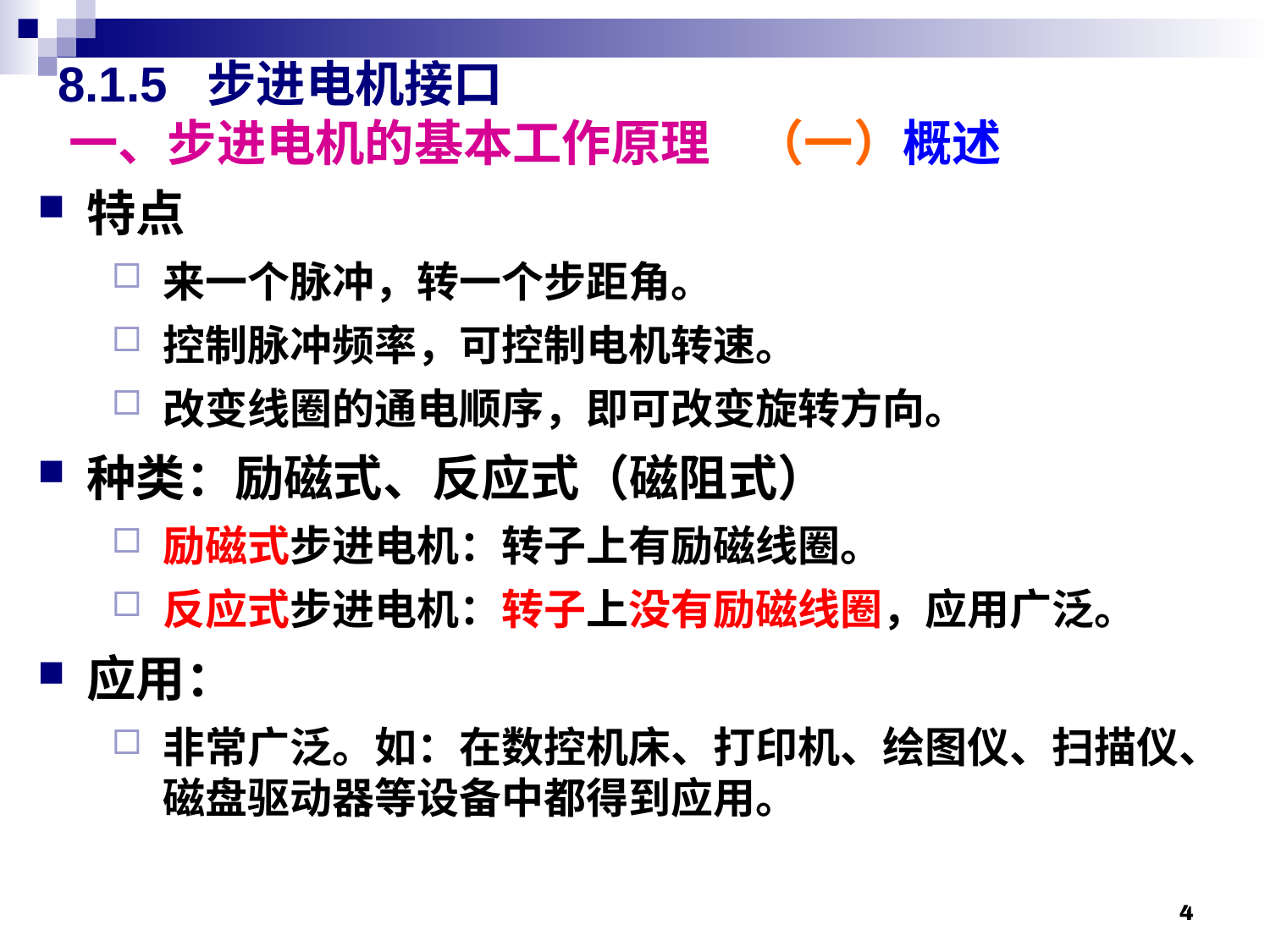

# 8.1.5  步进电机接口 一、步进电机的基本工作原理    （一）概述
特点
来一个脉冲，转一个步距角。
控制脉冲频率，可控制电机转速。
改变线圈的通电顺序，即可改变旋转方向。
种类：励磁式、反应式（磁阻式）
励磁式步进电机：转子上有励磁线圈。
反应式步进电机：转子上没有励磁线圈，应用广泛。
应用：
非常广泛。如：在数控机床、打印机、绘图仪、扫描仪、磁盘驱动器等设备中都得到应用。
4